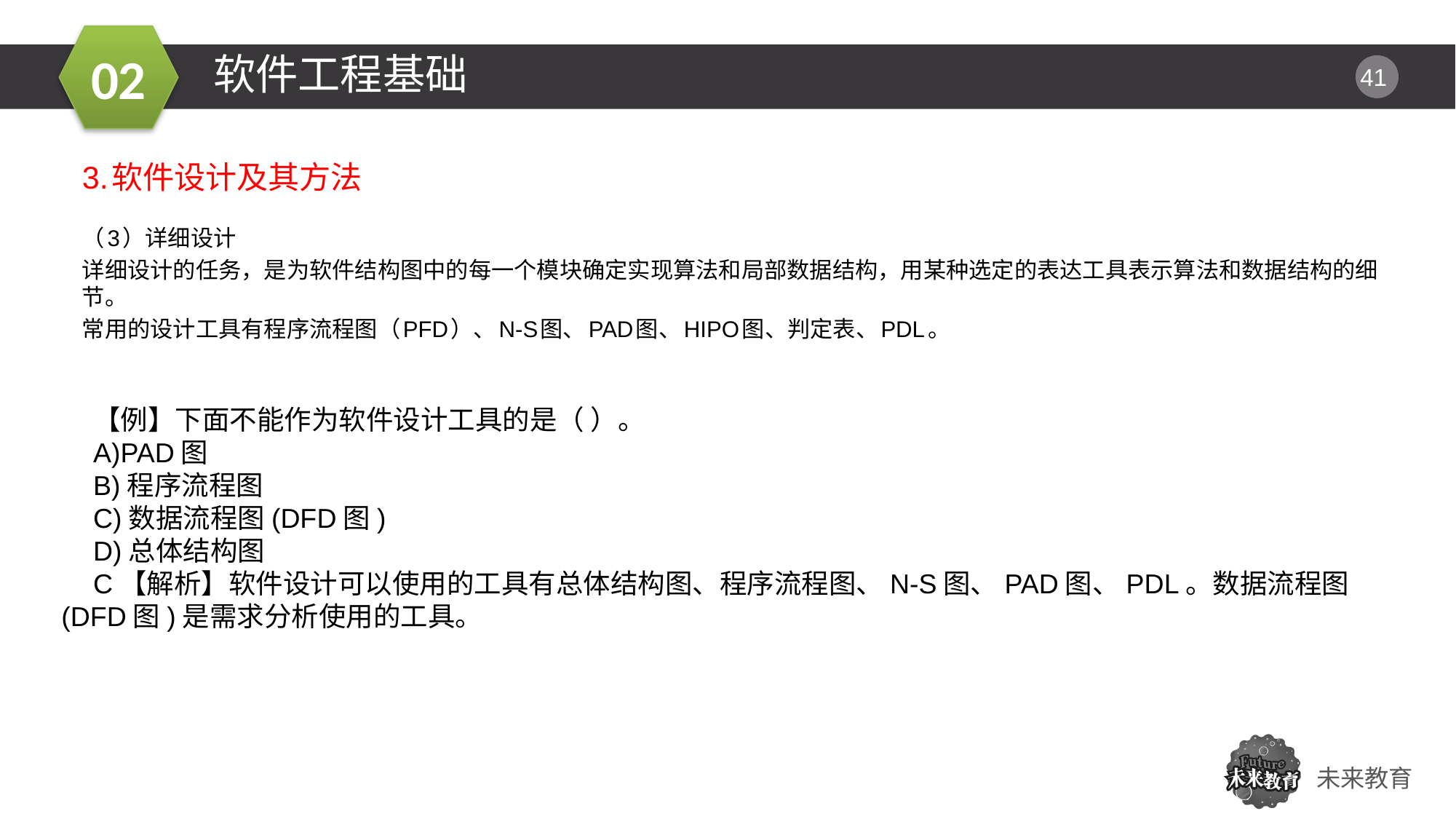

软件工程基础
3.软件设计及其方法

（3）详细设计
详细设计的任务，是为软件结构图中的每一个模块确定实现算法和局部数据结构，用某种选定的表达工具表示算法和数据结构的细节。
常用的设计工具有程序流程图（PFD）、N-S图、PAD图、HIPO图、判定表、PDL。
01
【例】下面不能作为软件设计工具的是（ ）。
A)PAD图
B)程序流程图
C)数据流程图(DFD图)
D)总体结构图
C【解析】软件设计可以使用的工具有总体结构图、程序流程图、N-S图、PAD图、PDL。数据流程图(DFD图)是需求分析使用的工具。